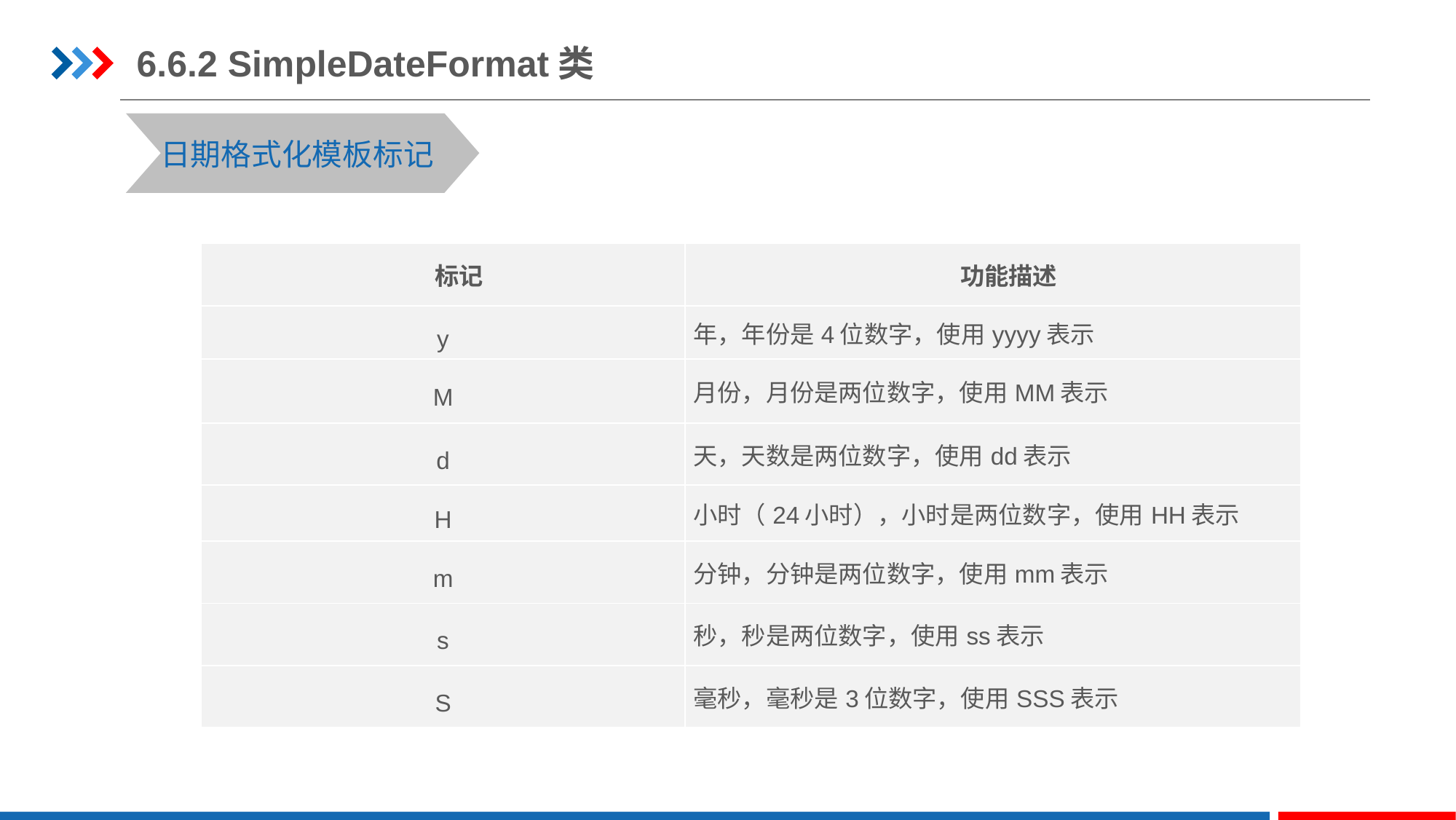

6.6.2 SimpleDateFormat类

日期格式化模板标记
| 标记 | 功能描述 |
| --- | --- |
| y | 年，年份是4位数字，使用yyyy表示 |
| M | 月份，月份是两位数字，使用MM表示 |
| d | 天，天数是两位数字，使用dd表示 |
| H | 小时（24小时），小时是两位数字，使用HH表示 |
| m | 分钟，分钟是两位数字，使用mm表示 |
| s | 秒，秒是两位数字，使用ss表示 |
| S | 毫秒，毫秒是3位数字，使用SSS表示 |